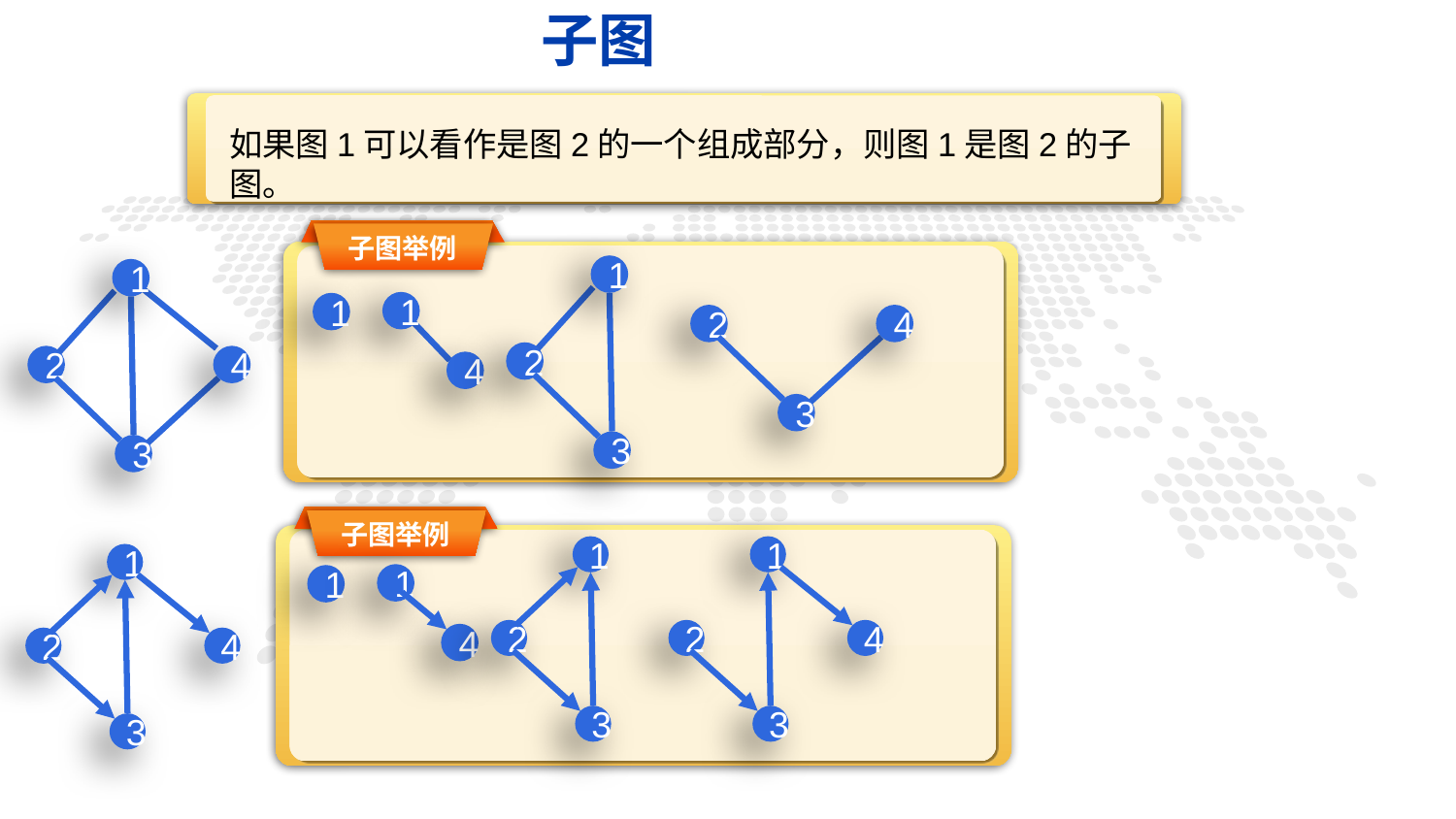

子图
#
【

如果图1可以看作是图2的一个组成部分，则图1是图2的子图。

子图举例
【

1
1
1
2
4
2
4
3
3
1
2
4
3

子图举例
【

1
1
1
1
2
2
4
4
3
3
1
2
4
3